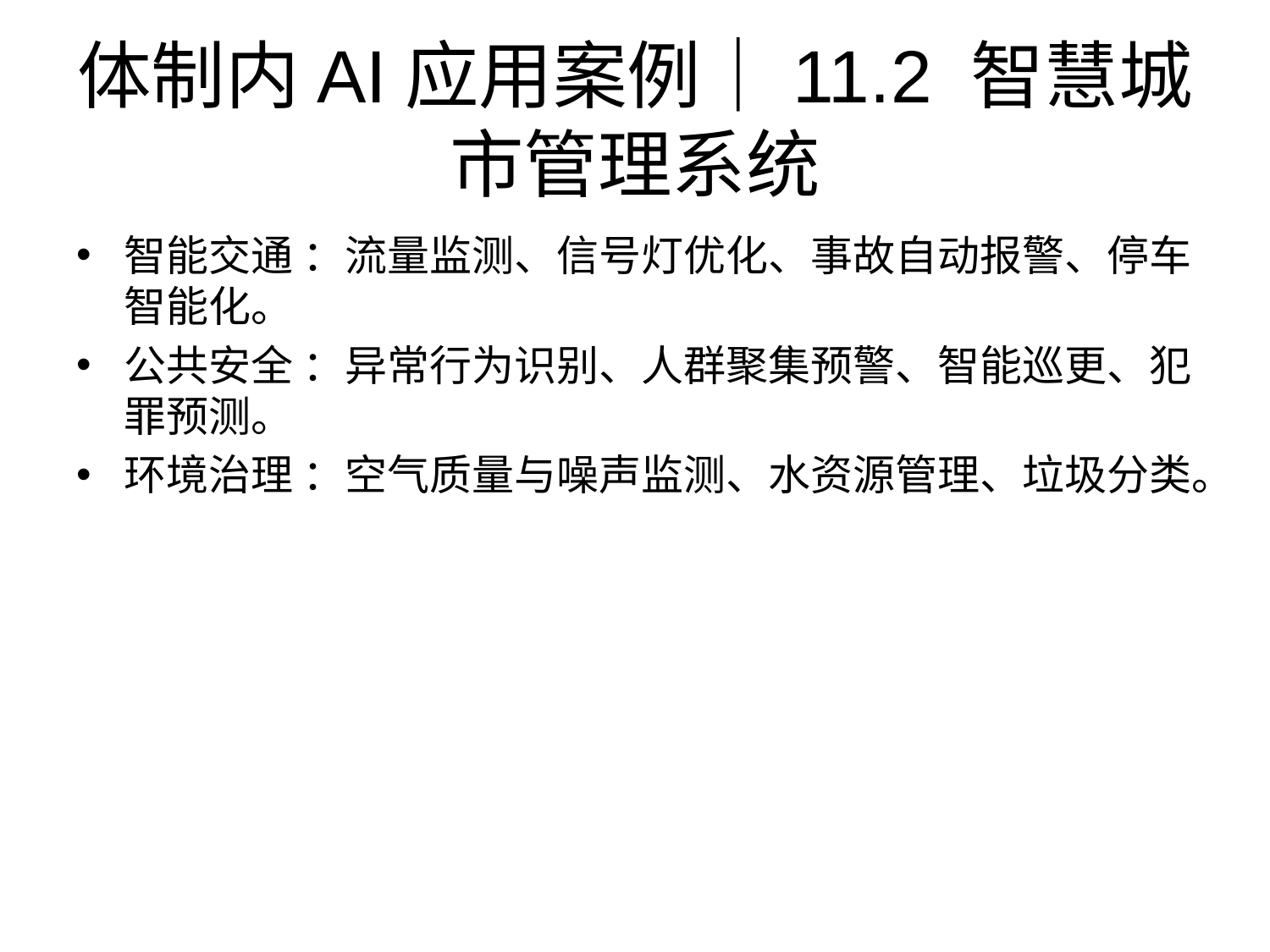

# 体制内AI应用案例｜11.2 智慧城市管理系统
智能交通 ：流量监测、信号灯优化、事故自动报警、停车智能化。
公共安全 ：异常行为识别、人群聚集预警、智能巡更、犯罪预测。
环境治理 ：空气质量与噪声监测、水资源管理、垃圾分类。